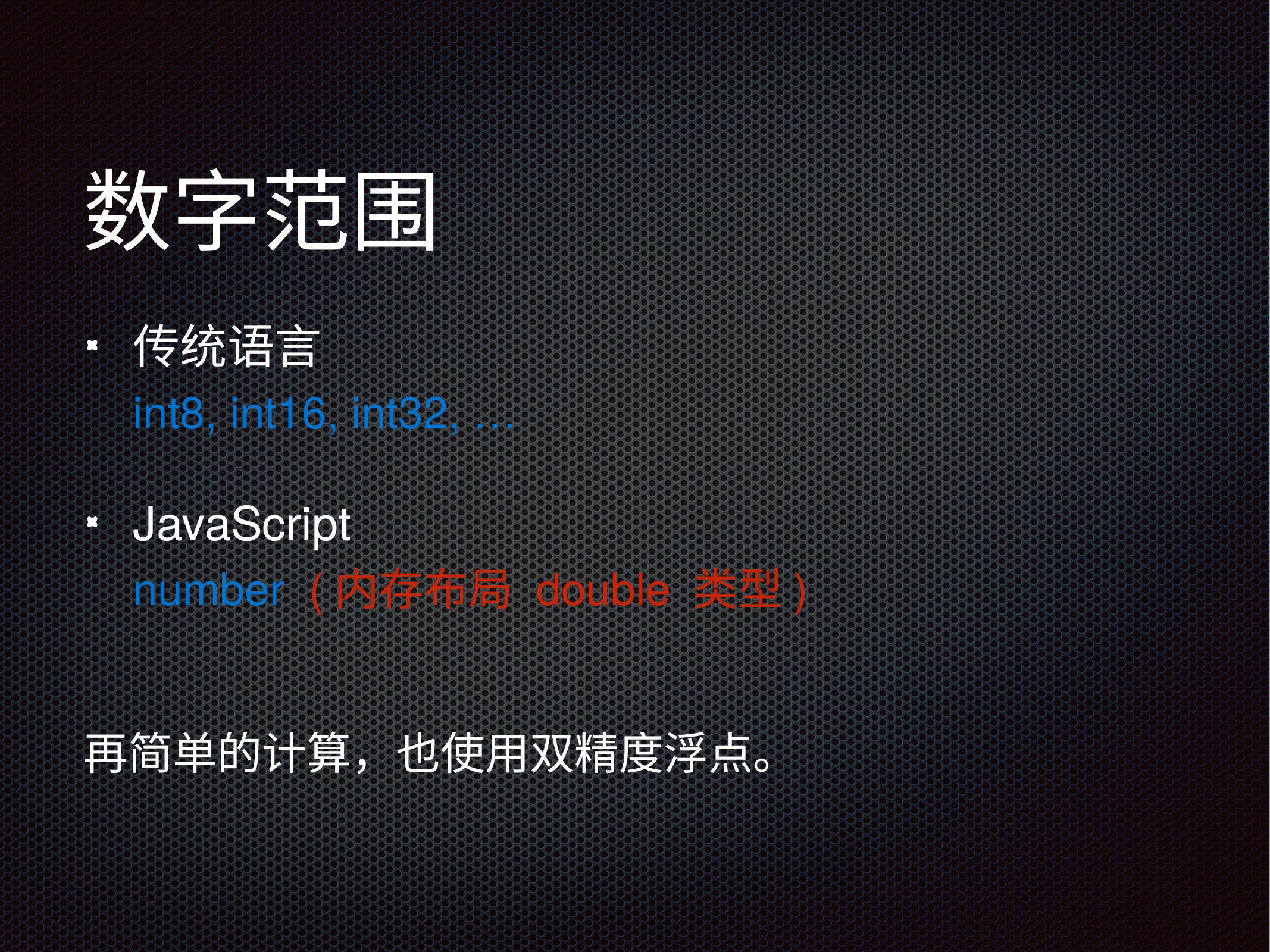

# 数字范围
传统语言
int8, int16, int32, …
JavaScript
number  (内存布局 double 类型)
再简单的计算，也使用双精度浮点。